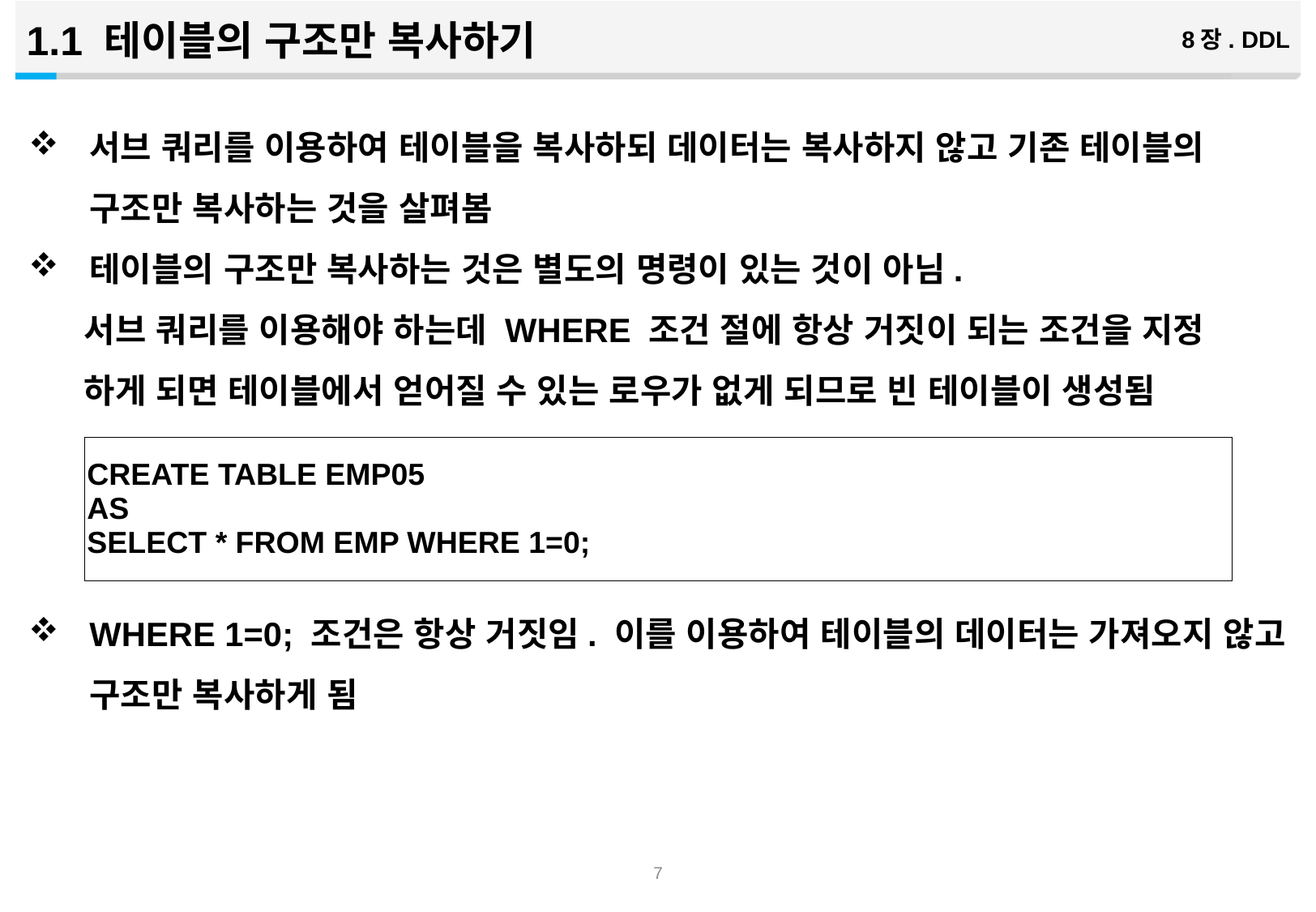

1.1 테이블의 구조만 복사하기
8장. DDL
서브 쿼리를 이용하여 테이블을 복사하되 데이터는 복사하지 않고 기존 테이블의 구조만 복사하는 것을 살펴봄
테이블의 구조만 복사하는 것은 별도의 명령이 있는 것이 아님.
     서브 쿼리를 이용해야 하는데 WHERE 조건 절에 항상 거짓이 되는 조건을 지정
     하게 되면 테이블에서 얻어질 수 있는 로우가 없게 되므로 빈 테이블이 생성됨

WHERE 1=0; 조건은 항상 거짓임. 이를 이용하여 테이블의 데이터는 가져오지 않고 구조만 복사하게 됨

| CREATE TABLE EMP05 AS SELECT \* FROM EMP WHERE 1=0; |
| --- |
7